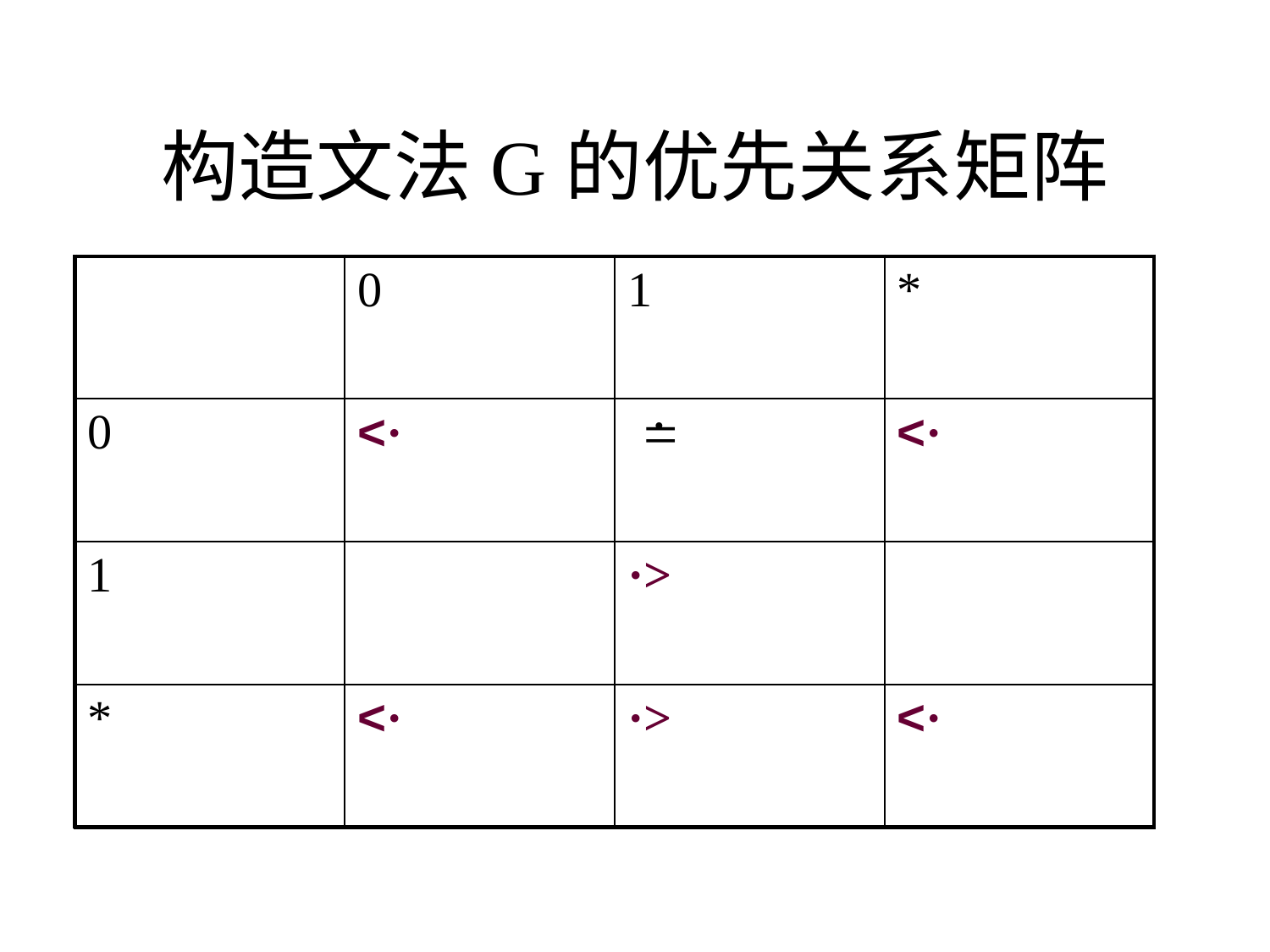

# 构造文法G的优先关系矩阵
|  | 0 | 1 | \* |
| --- | --- | --- | --- |
| 0 | <· | = | <· |
| 1 |  | ·> |  |
| \* | <· | ·> | <· |
.